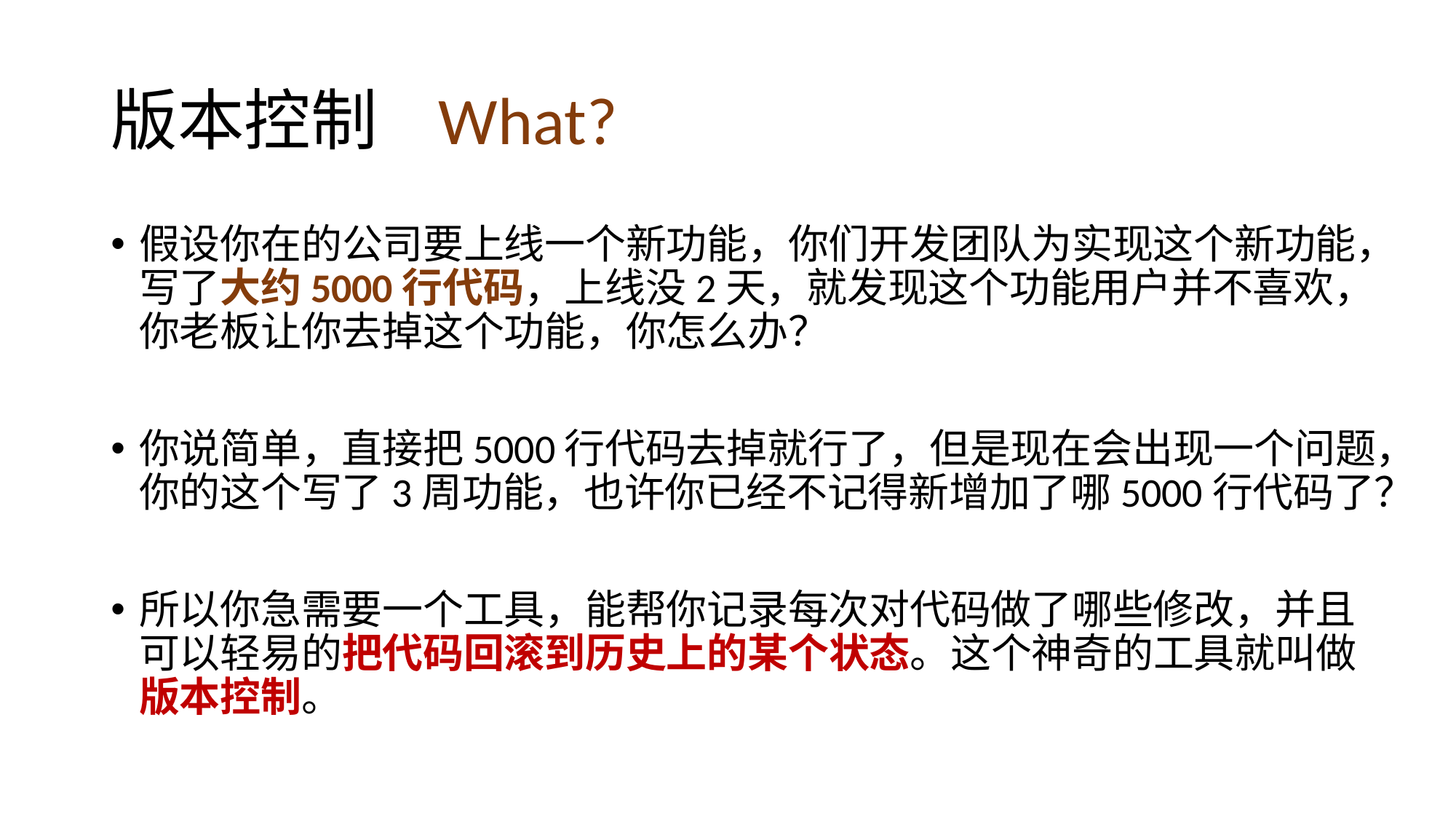

# 版本控制   What?
假设你在的公司要上线一个新功能，你们开发团队为实现这个新功能，写了大约5000行代码，上线没2天，就发现这个功能用户并不喜欢，你老板让你去掉这个功能，你怎么办？

你说简单，直接把5000行代码去掉就行了，但是现在会出现一个问题，你的这个写了3周功能，也许你已经不记得新增加了哪5000行代码了？

所以你急需要一个工具，能帮你记录每次对代码做了哪些修改，并且可以轻易的把代码回滚到历史上的某个状态。这个神奇的工具就叫做版本控制。